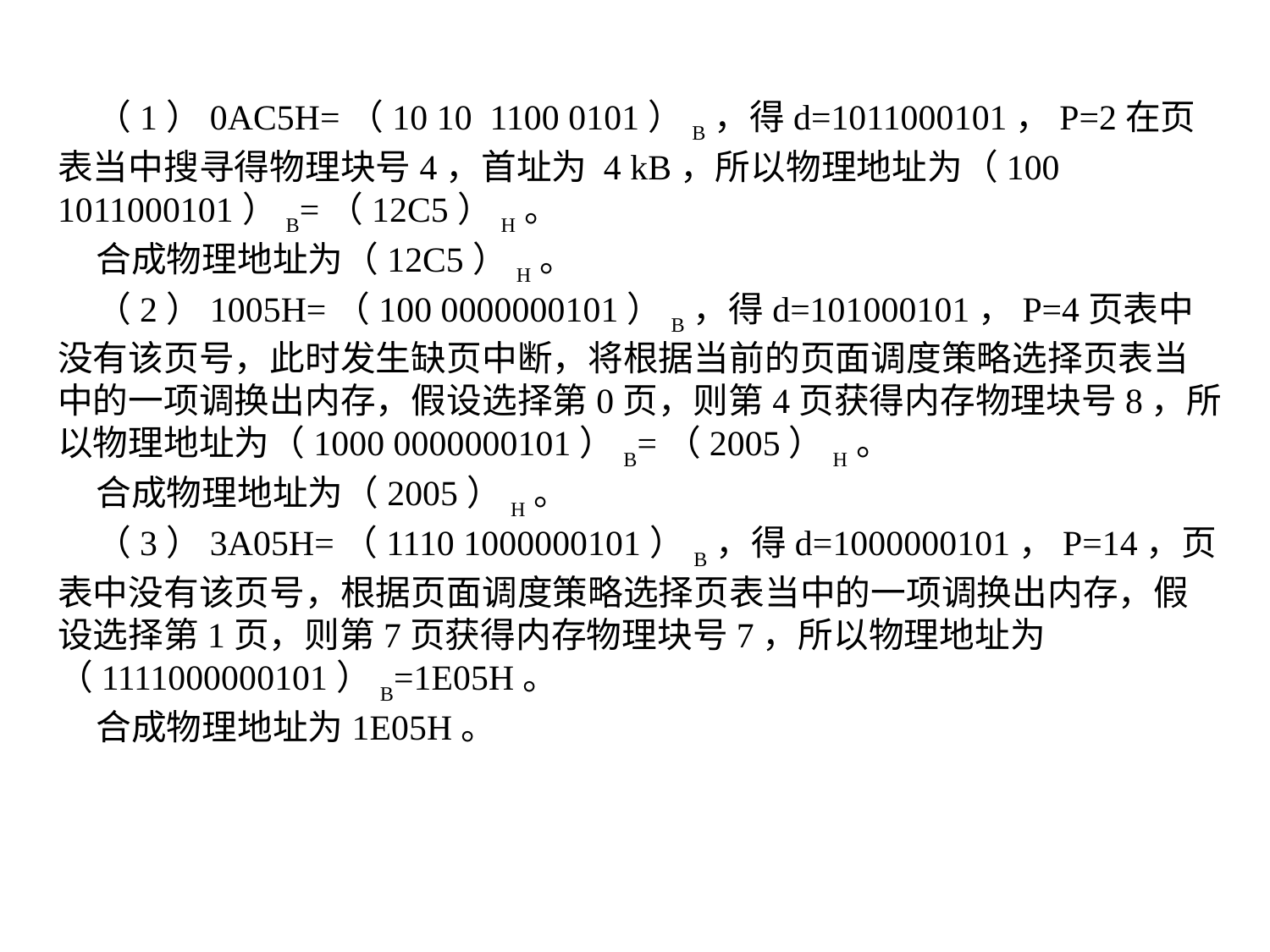

（1）0AC5H=（10 10  1100 0101）B，得d=1011000101，P=2在页表当中搜寻得物理块号4，首址为 4 kB，所以物理地址为（100 1011000101）B=（12C5）H。
合成物理地址为（12C5）H。
（2）1005H=（100 0000000101）B，得d=101000101，P=4页表中没有该页号，此时发生缺页中断，将根据当前的页面调度策略选择页表当中的一项调换出内存，假设选择第0页，则第4页获得内存物理块号8，所以物理地址为（1000 0000000101）B=（2005）H。
合成物理地址为（2005）H。
（3）3A05H=（1110 1000000101）B，得d=1000000101，P=14，页表中没有该页号，根据页面调度策略选择页表当中的一项调换出内存，假设选择第1页，则第7页获得内存物理块号7，所以物理地址为（1111000000101）B=1E05H。
合成物理地址为1E05H。